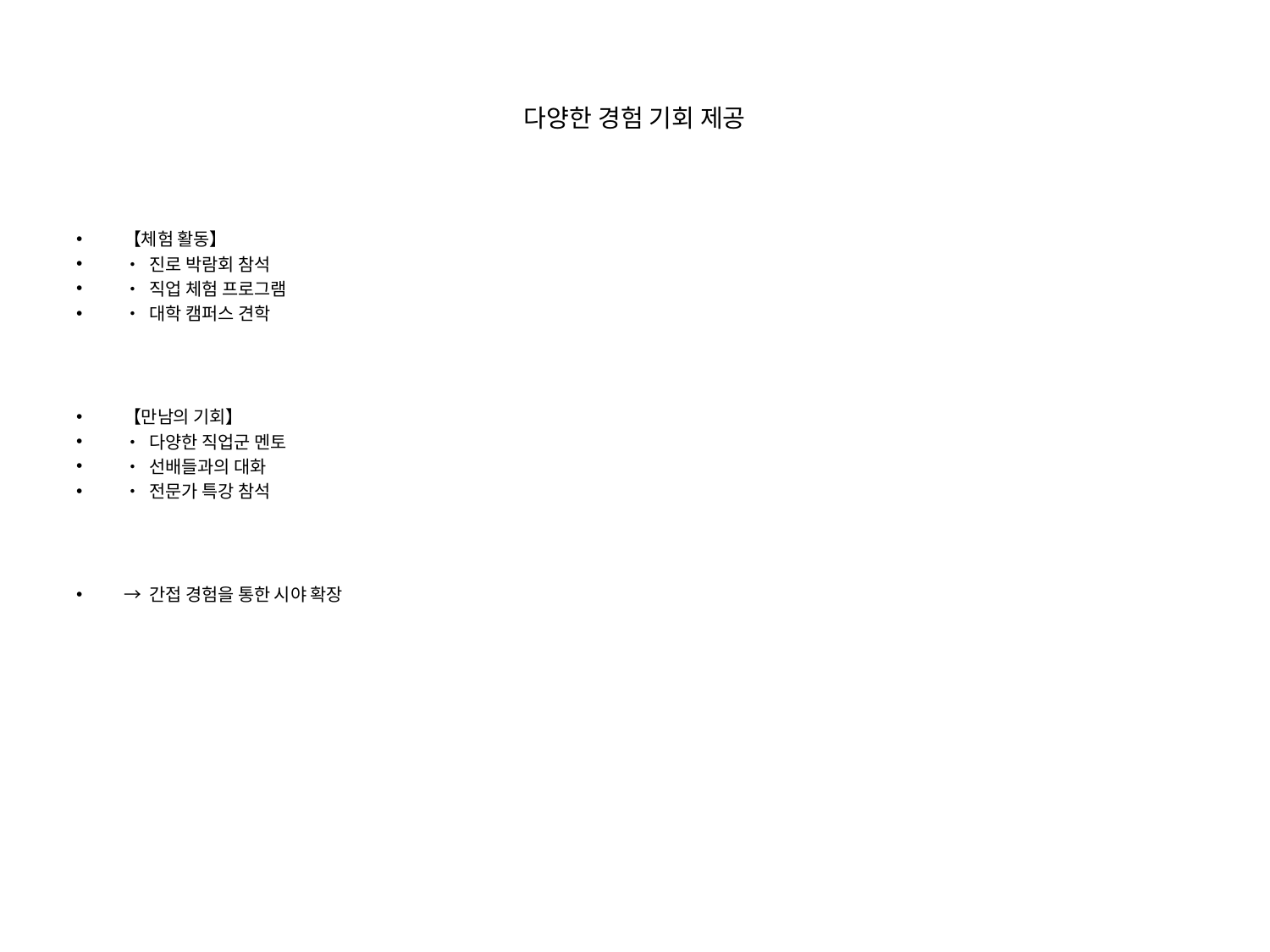

# 다양한 경험 기회 제공
【체험 활동】
• 진로 박람회 참석
• 직업 체험 프로그램
• 대학 캠퍼스 견학

【만남의 기회】
• 다양한 직업군 멘토
• 선배들과의 대화
• 전문가 특강 참석

→ 간접 경험을 통한 시야 확장